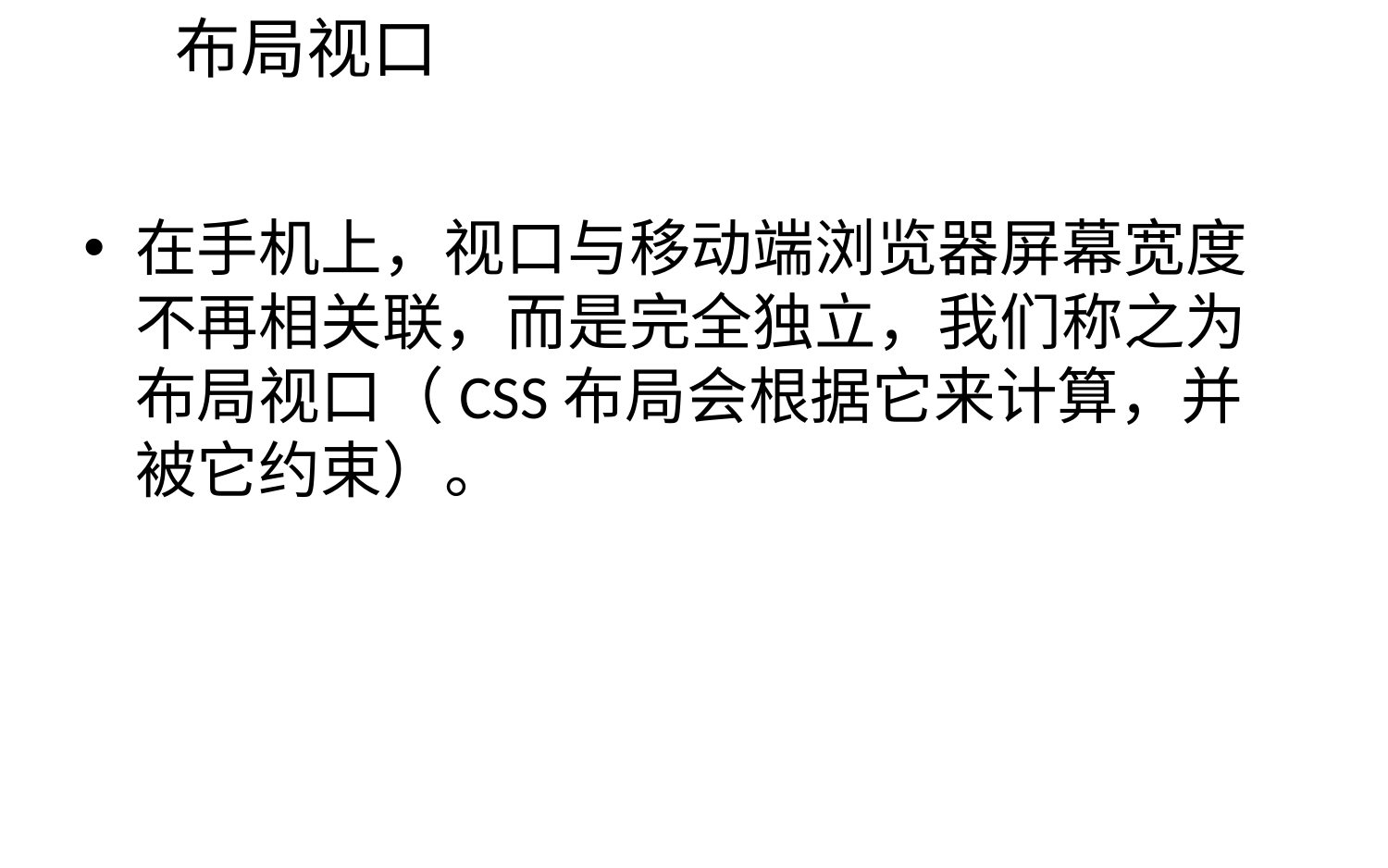

# 布局视口
在手机上，视口与移动端浏览器屏幕宽度不再相关联，而是完全独立，我们称之为布局视口（CSS布局会根据它来计算，并被它约束）。